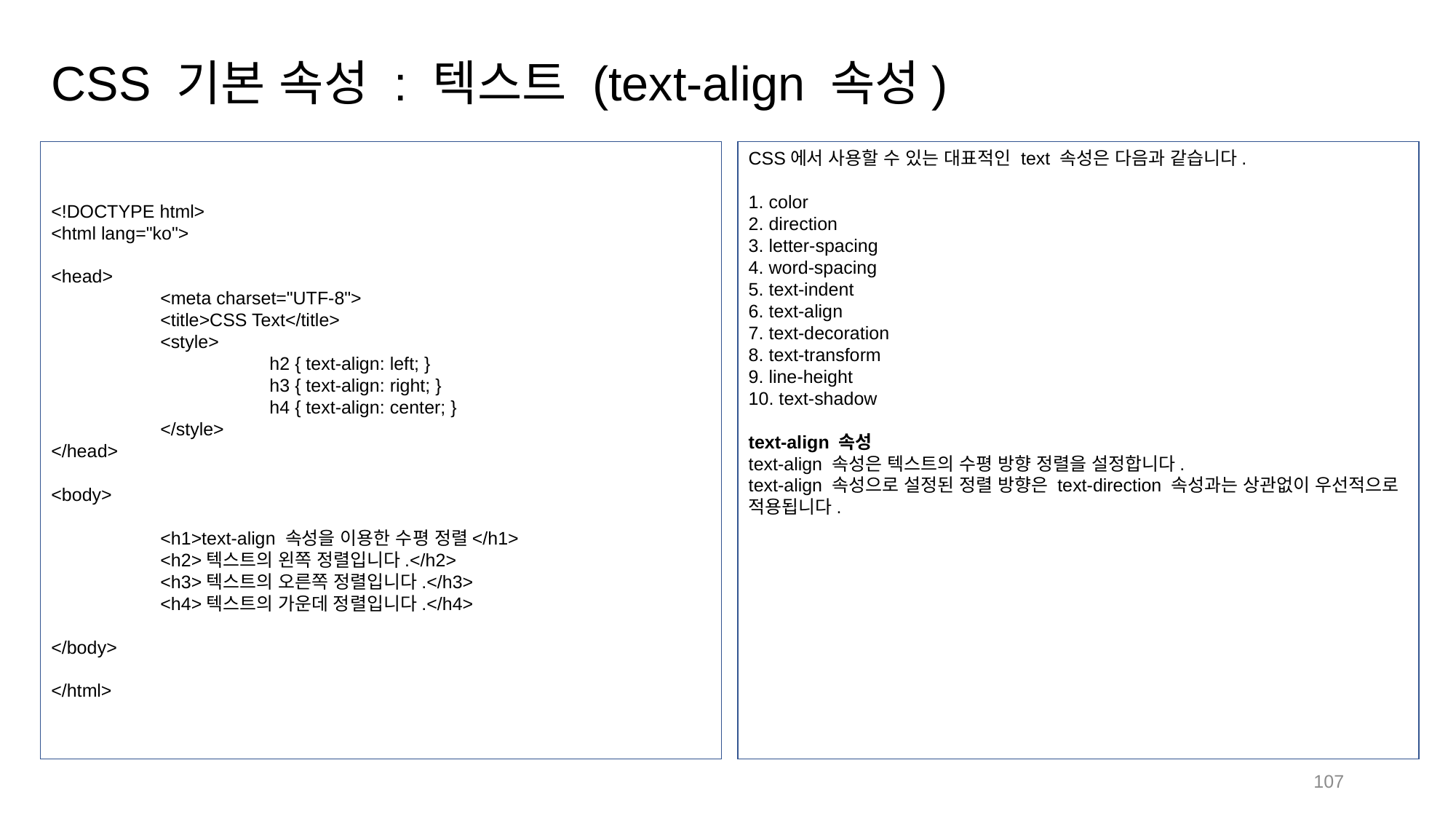

# CSS 기본 속성 : 텍스트 (text-align 속성)
<!DOCTYPE html>
<html lang="ko">

<head>
	<meta charset="UTF-8">
	<title>CSS Text</title>
	<style>
		h2 { text-align: left; }
		h3 { text-align: right; }
		h4 { text-align: center; }
	</style>
</head>

<body>

	<h1>text-align 속성을 이용한 수평 정렬</h1>
	<h2>텍스트의 왼쪽 정렬입니다.</h2>
	<h3>텍스트의 오른쪽 정렬입니다.</h3>
	<h4>텍스트의 가운데 정렬입니다.</h4>

</body>

</html>
CSS에서 사용할 수 있는 대표적인 text 속성은 다음과 같습니다.

1. color
2. direction
3. letter-spacing
4. word-spacing
5. text-indent
6. text-align
7. text-decoration
8. text-transform
9. line-height
10. text-shadow

text-align 속성
text-align 속성은 텍스트의 수평 방향 정렬을 설정합니다.
text-align 속성으로 설정된 정렬 방향은 text-direction 속성과는 상관없이 우선적으로 적용됩니다.

107